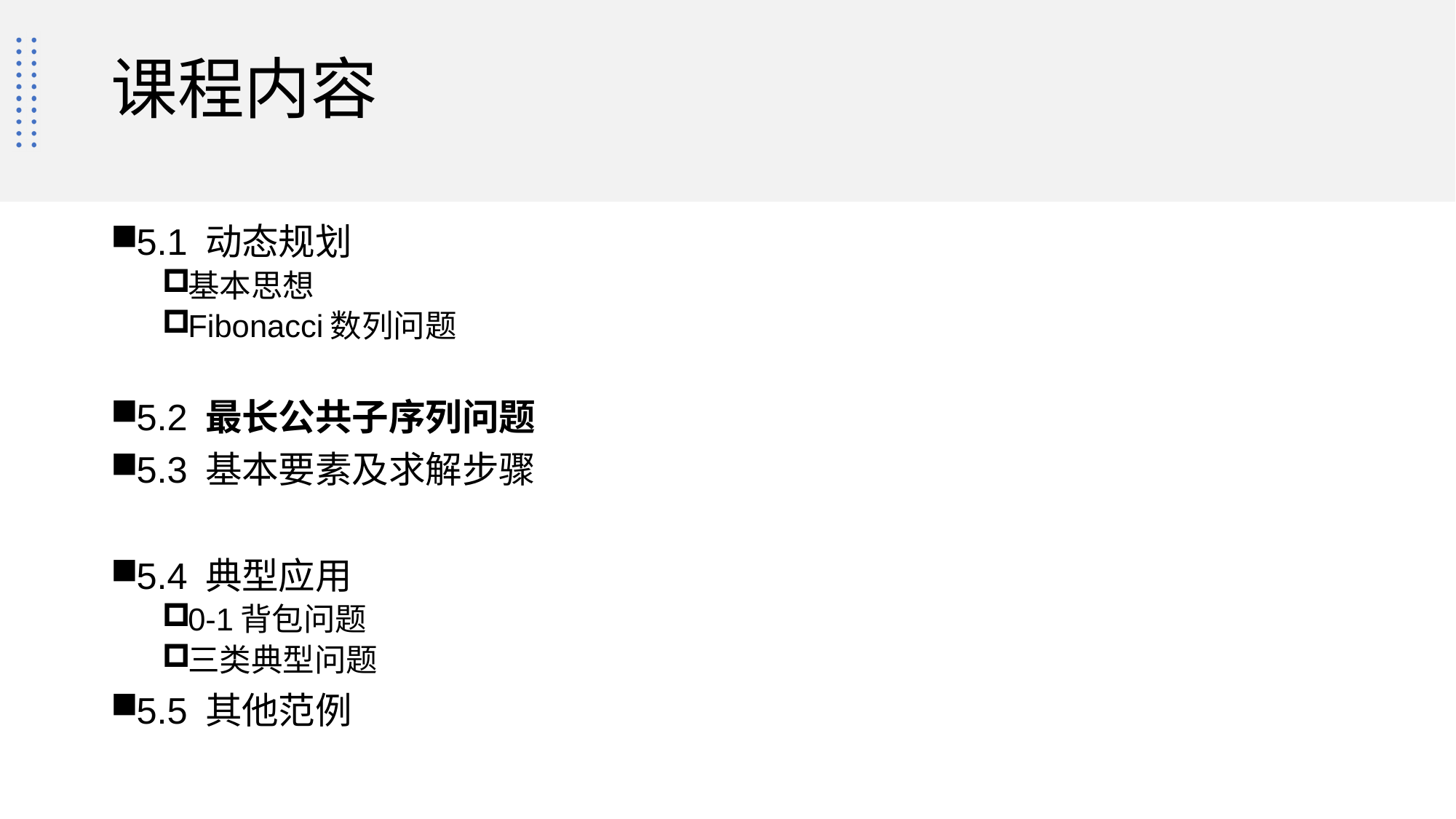

# 课程内容
5.1 动态规划
基本思想
Fibonacci数列问题

5.2 最长公共子序列问题
5.3 基本要素及求解步骤

5.4 典型应用
0-1背包问题
三类典型问题
5.5 其他范例